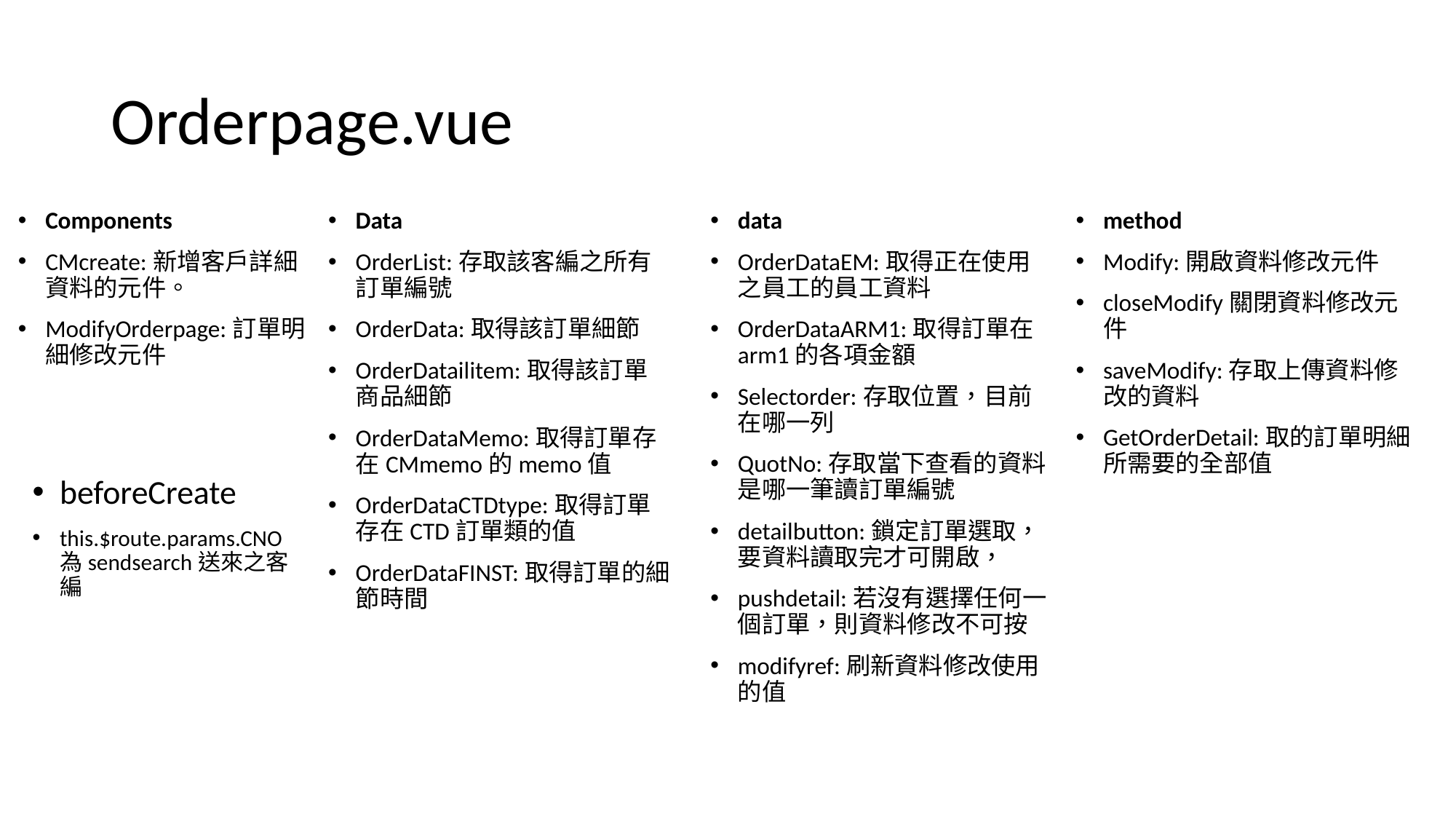

# Orderpage.vue
Components
CMcreate:新增客戶詳細資料的元件。
ModifyOrderpage:訂單明細修改元件

data
OrderDataEM:取得正在使用之員工的員工資料
OrderDataARM1:取得訂單在arm1的各項金額
Selectorder:存取位置，目前在哪一列
QuotNo:存取當下查看的資料是哪一筆讀訂單編號
detailbutton:鎖定訂單選取，要資料讀取完才可開啟，
pushdetail:若沒有選擇任何一個訂單，則資料修改不可按
modifyref:刷新資料修改使用的值

method
Modify:開啟資料修改元件
closeModify關閉資料修改元件
saveModify:存取上傳資料修改的資料
GetOrderDetail:取的訂單明細所需要的全部值

Data
OrderList:存取該客編之所有訂單編號
OrderData:取得該訂單細節
OrderDatailitem:取得該訂單商品細節
OrderDataMemo:取得訂單存在CMmemo的memo值
OrderDataCTDtype:取得訂單存在CTD訂單類的值
OrderDataFINST:取得訂單的細節時間

beforeCreate
this.$route.params.CNO為sendsearch送來之客編